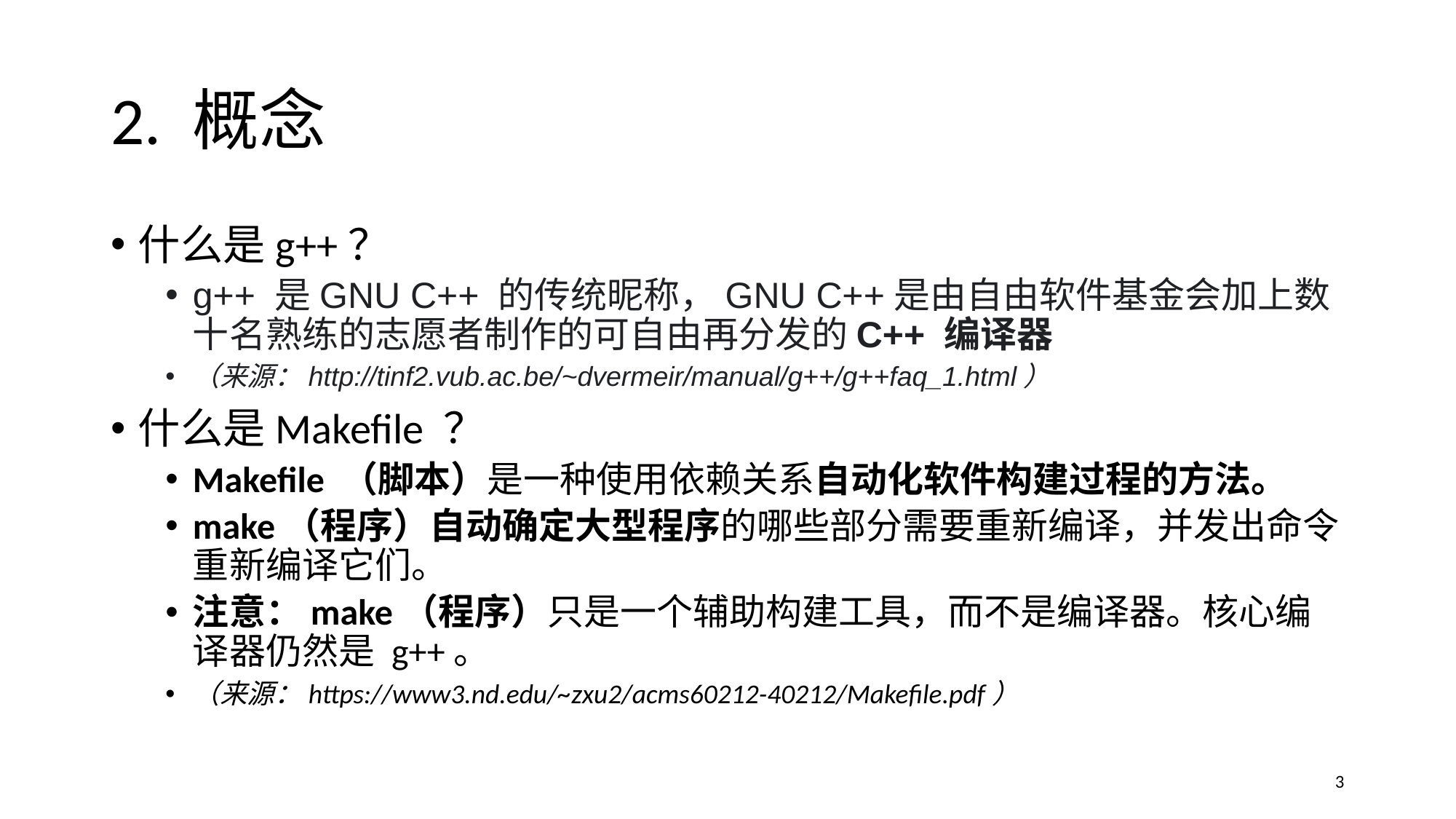

# 2. 概念
什么是g++？
g++ 是GNU C++ 的传统昵称，GNU C++是由自由软件基金会加上数十名熟练的志愿者制作的可自由再分发的C++ 编译器
（来源：http://tinf2.vub.ac.be/~dvermeir/manual/g++/g++faq_1.html）
什么是Makefile ？
Makefile （脚本）是一种使用依赖关系自动化软件构建过程的方法。
make（程序）自动确定大型程序的哪些部分需要重新编译，并发出命令重新编译它们。
注意：make（程序）只是一个辅助构建工具，而不是编译器。核心编译器仍然是 g++。
（来源：https://www3.nd.edu/~zxu2/acms60212-40212/Makefile.pdf）

3